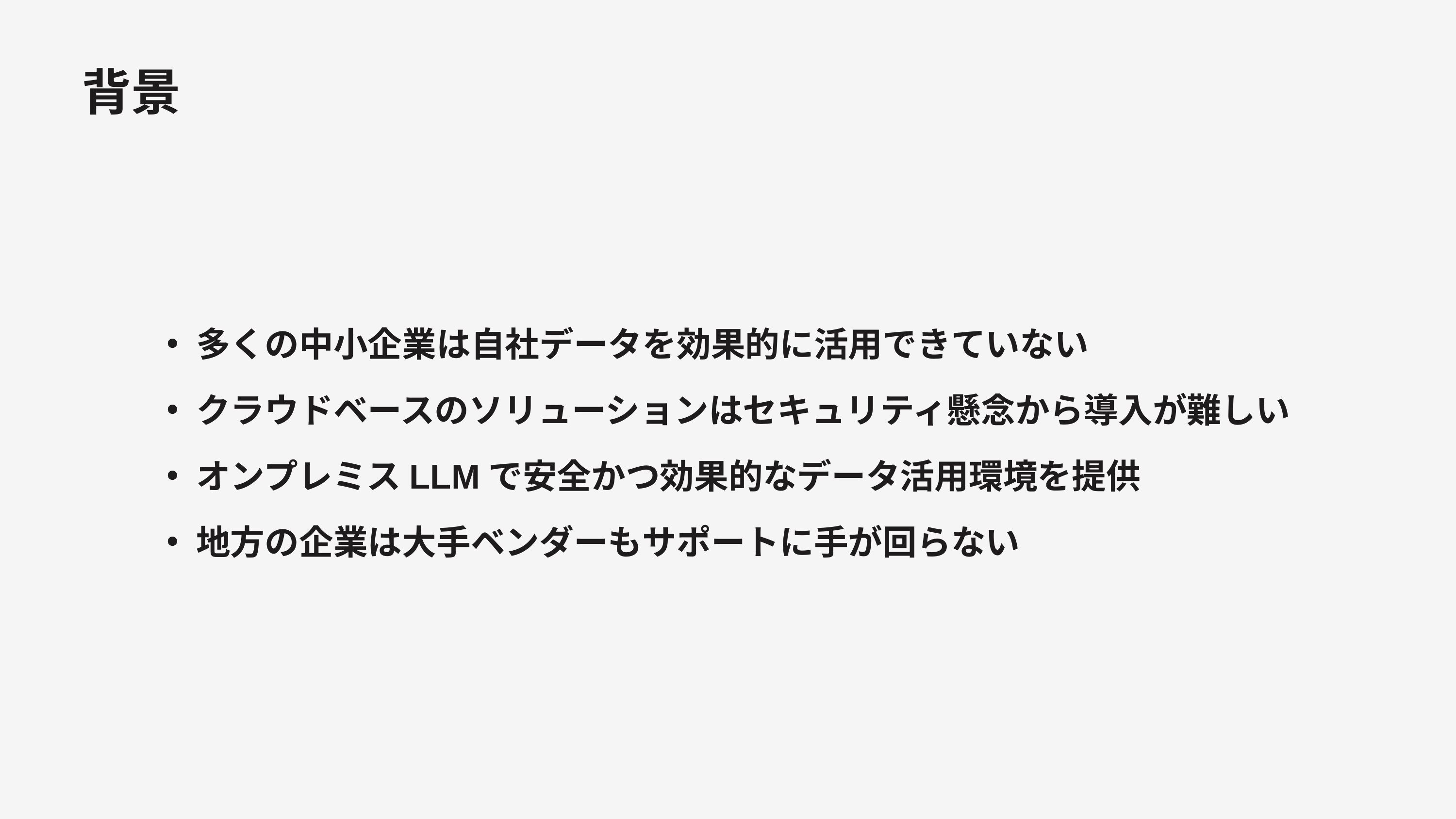

背景
多くの中小企業は自社データを効果的に活用できていない
クラウドベースのソリューションはセキュリティ懸念から導入が難しい
オンプレミスLLMで安全かつ効果的なデータ活用環境を提供
地方の企業は大手ベンダーもサポートに手が回らない